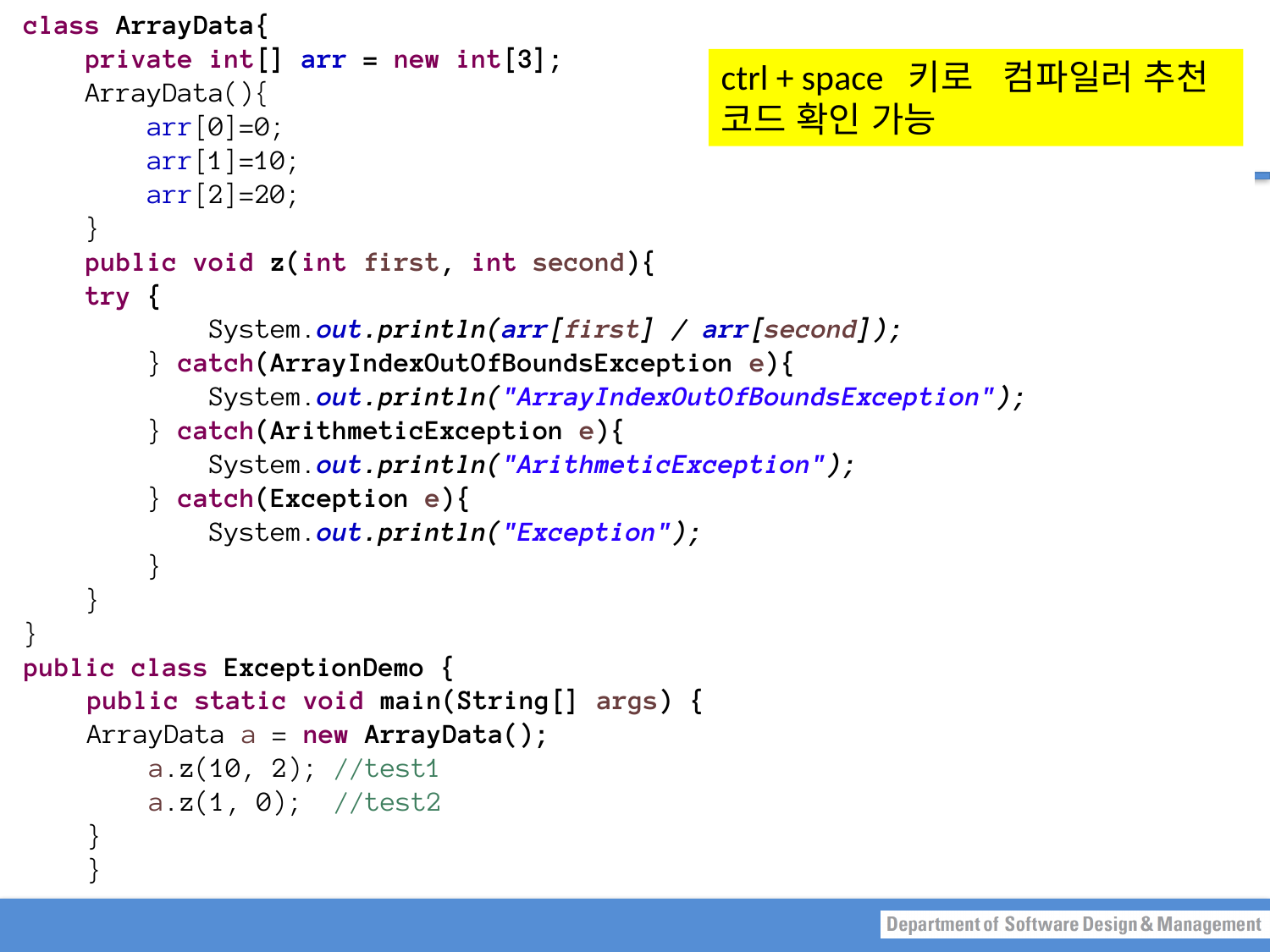

class ArrayData{
    private int[] arr = new int[3];
    ArrayData(){
        arr[0]=0;
        arr[1]=10;
        arr[2]=20;
    }
    public void z(int first, int second){
    try {
            System.out.println(arr[first] / arr[second]);
        } catch(ArrayIndexOutOfBoundsException e){
            System.out.println("ArrayIndexOutOfBoundsException");
        } catch(ArithmeticException e){
            System.out.println("ArithmeticException");
        } catch(Exception e){
            System.out.println("Exception");
        }
    }
}
public class ExceptionDemo {
public static void main(String[] args) {
ArrayData a = new ArrayData();
    a.z(10, 2); //test1
    a.z(1, 0);  //test2
}
}
ctrl + space  키로   컴파일러 추천 코드 확인 가능